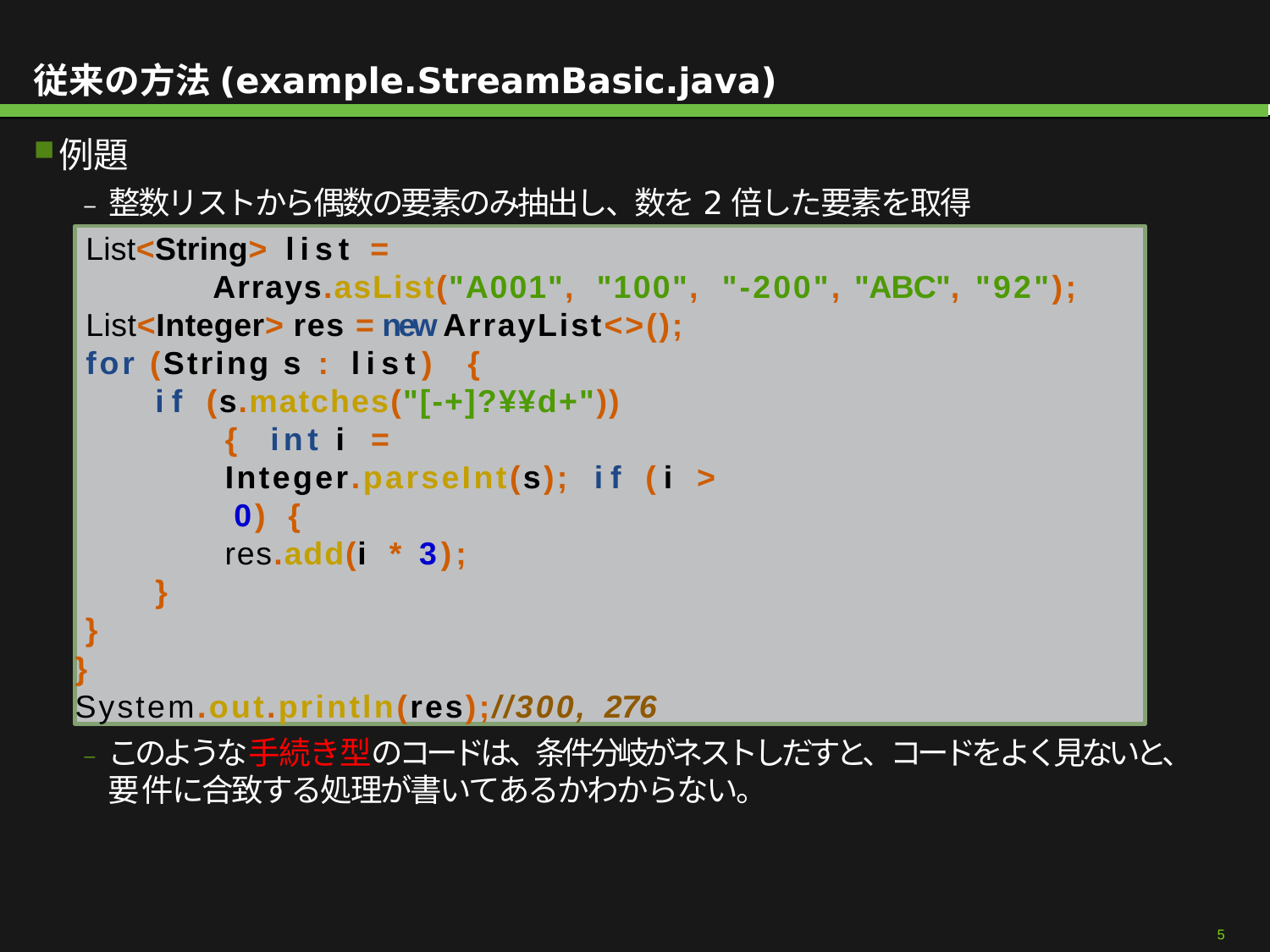

# 従来の方法(example.StreamBasic.java)

例題
– 整数リストから偶数の要素のみ抽出し、数を2倍した要素を取得す
る。
List<String>  list =
Arrays.asList("A001",  "100",  "-200", "ABC", "92");
List<Integer> res = new ArrayList<>();  for (String s  : list) {
if (s.matches("[-+]?¥¥d+")) {  int i = Integer.parseInt(s);  if (i >  0) {
res.add(i  * 3);
}
}
}
System.out.println(res);//300, 276
– このような手続き型のコードは、条件分岐がネストしだすと、コードをよく見ないと、要 件に合致する処理が書いてあるかわからない。
5